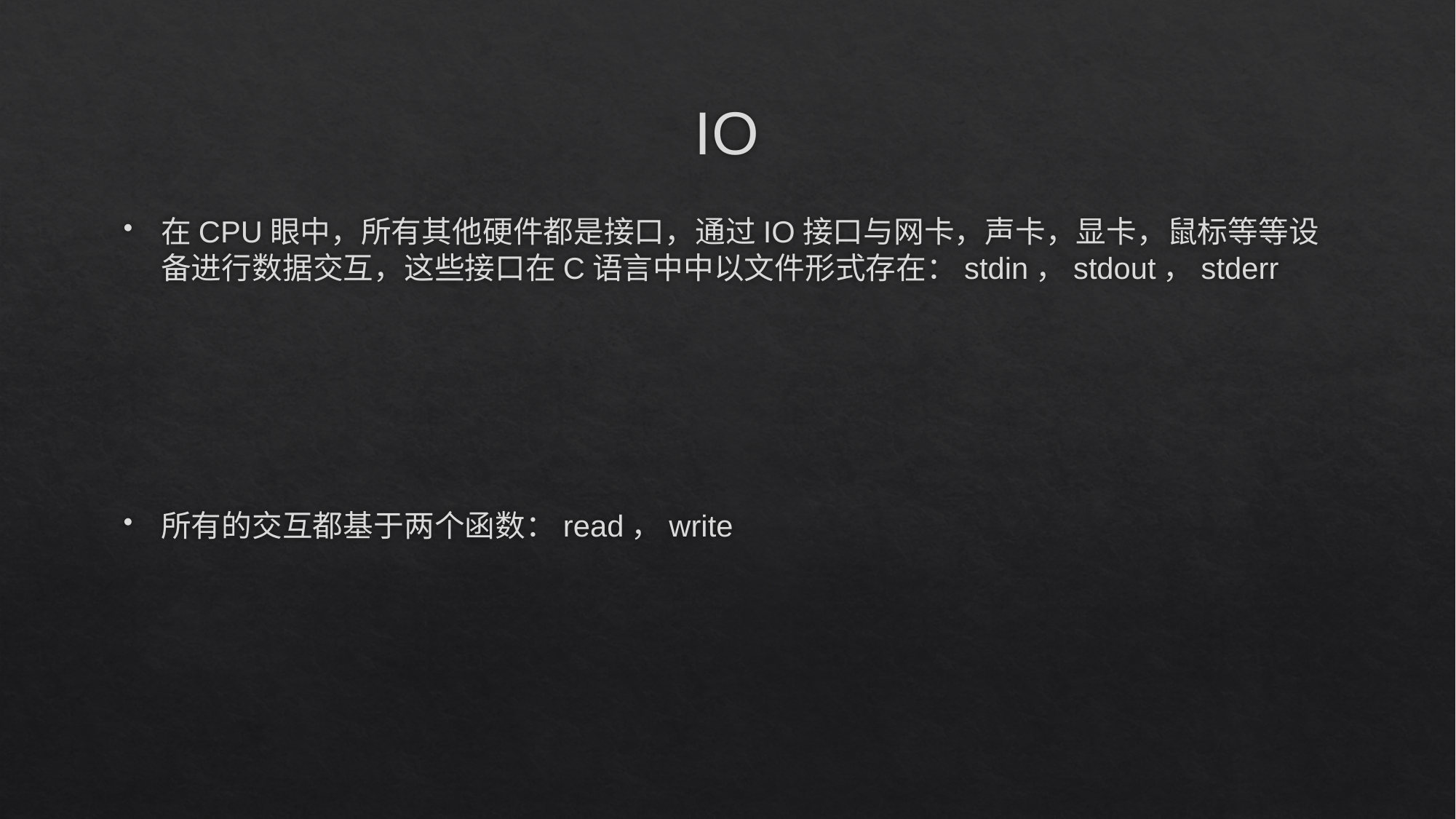

# IO
在CPU眼中，所有其他硬件都是接口，通过IO接口与网卡，声卡，显卡，鼠标等等设备进行数据交互，这些接口在C语言中中以文件形式存在：stdin，stdout，stderr

所有的交互都基于两个函数：read，write